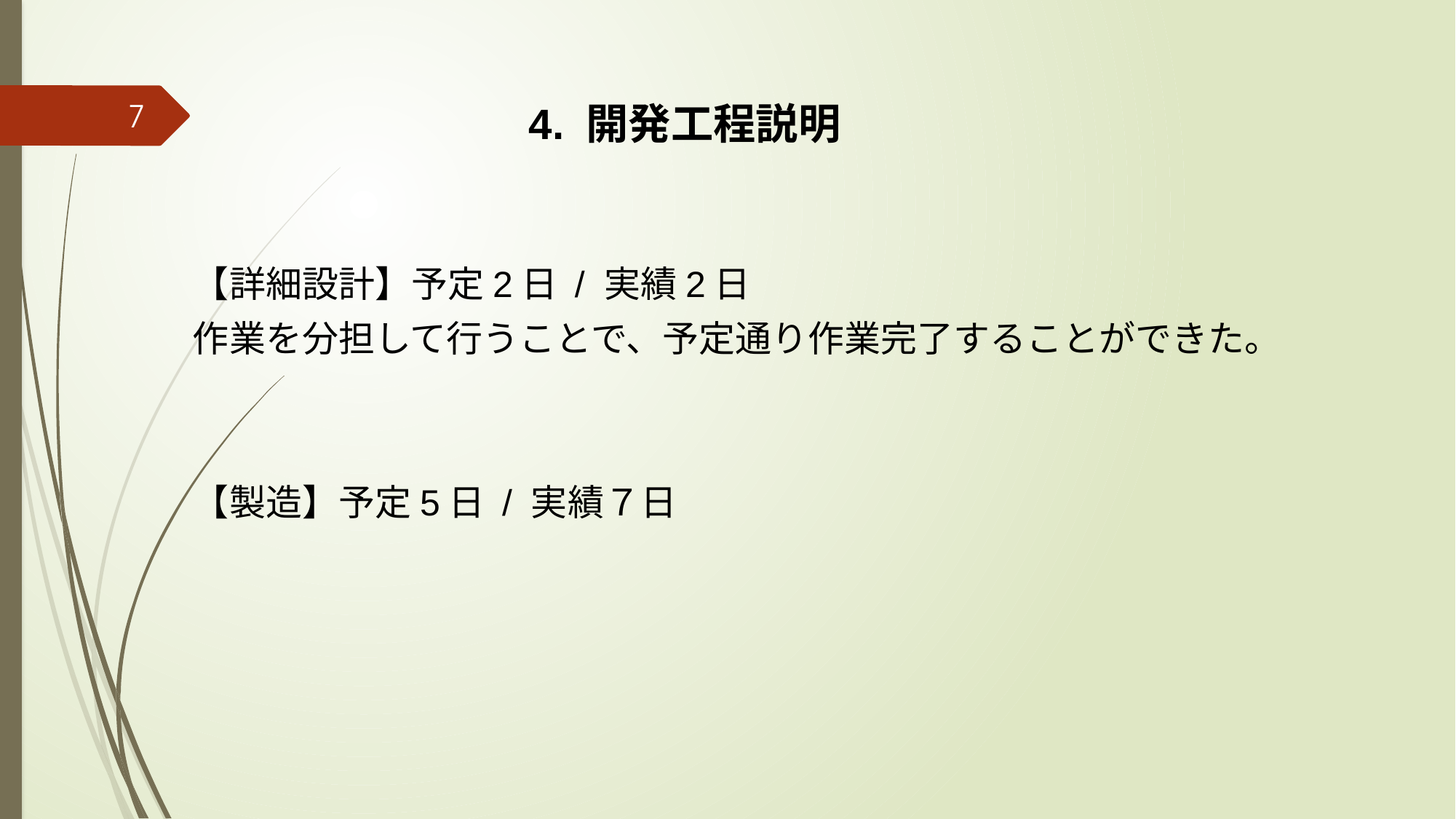

4. 開発工程説明
7
【詳細設計】予定2日 / 実績2日
作業を分担して行うことで、予定通り作業完了することができた。

【製造】予定5日 / 実績７日